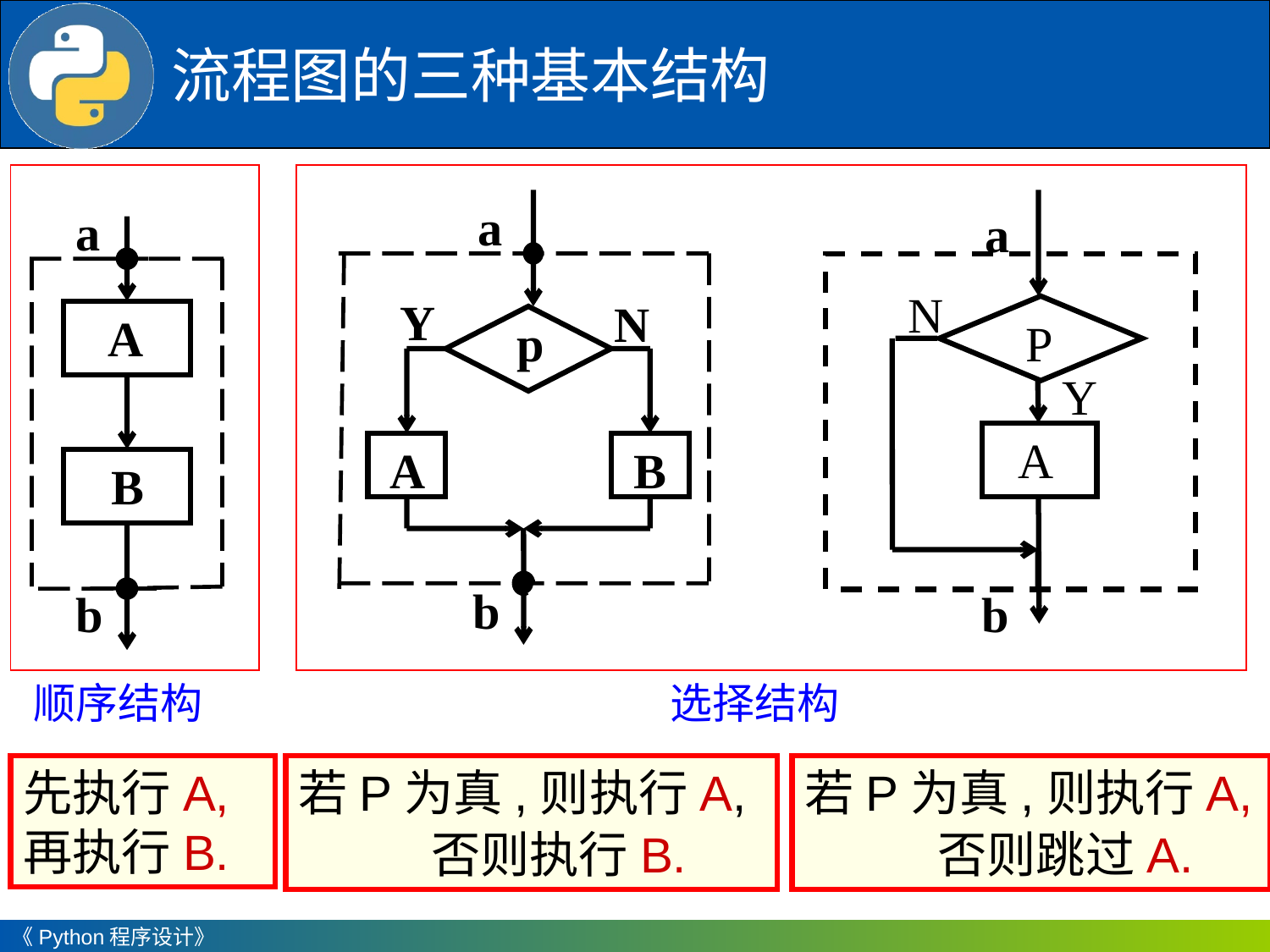

流程图的三种基本结构

a

Y
N

p

A

B

  b

N

P

Y

A

  b
选择结构
a

A

 B

b

顺序结构
a
先执行A, 再执行B.
若P为真,则执行A,
           否则执行B.
若P为真,则执行A,
           否则跳过A.